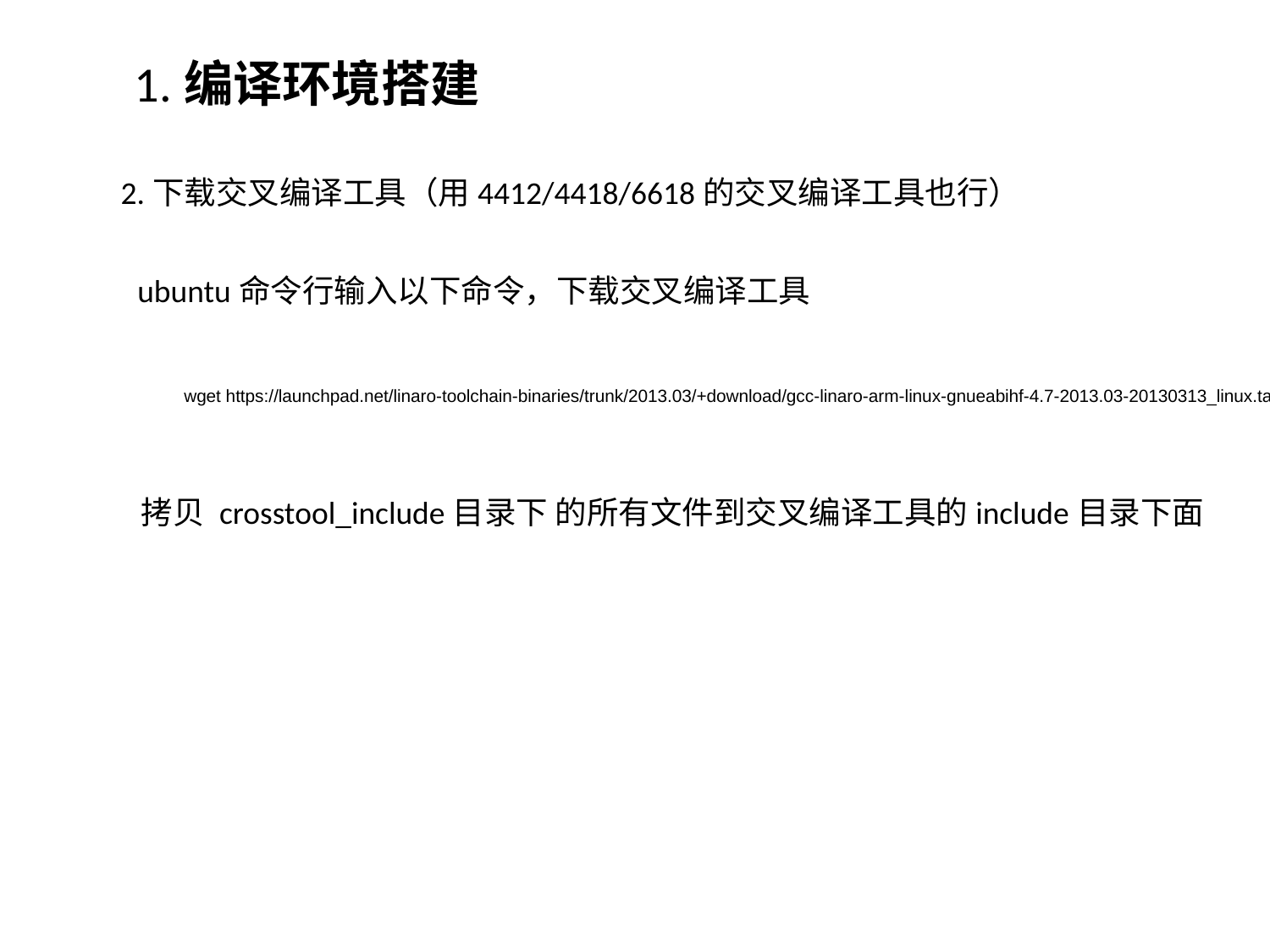

1.编译环境搭建
2.下载交叉编译工具（用4412/4418/6618的交叉编译工具也行）
ubuntu命令行输入以下命令，下载交叉编译工具
wget https://launchpad.net/linaro-toolchain-binaries/trunk/2013.03/+download/gcc-linaro-arm-linux-gnueabihf-4.7-2013.03-20130313_linux.tar.bz2
拷贝 crosstool_include目录下 的所有文件到交叉编译工具的include目录下面